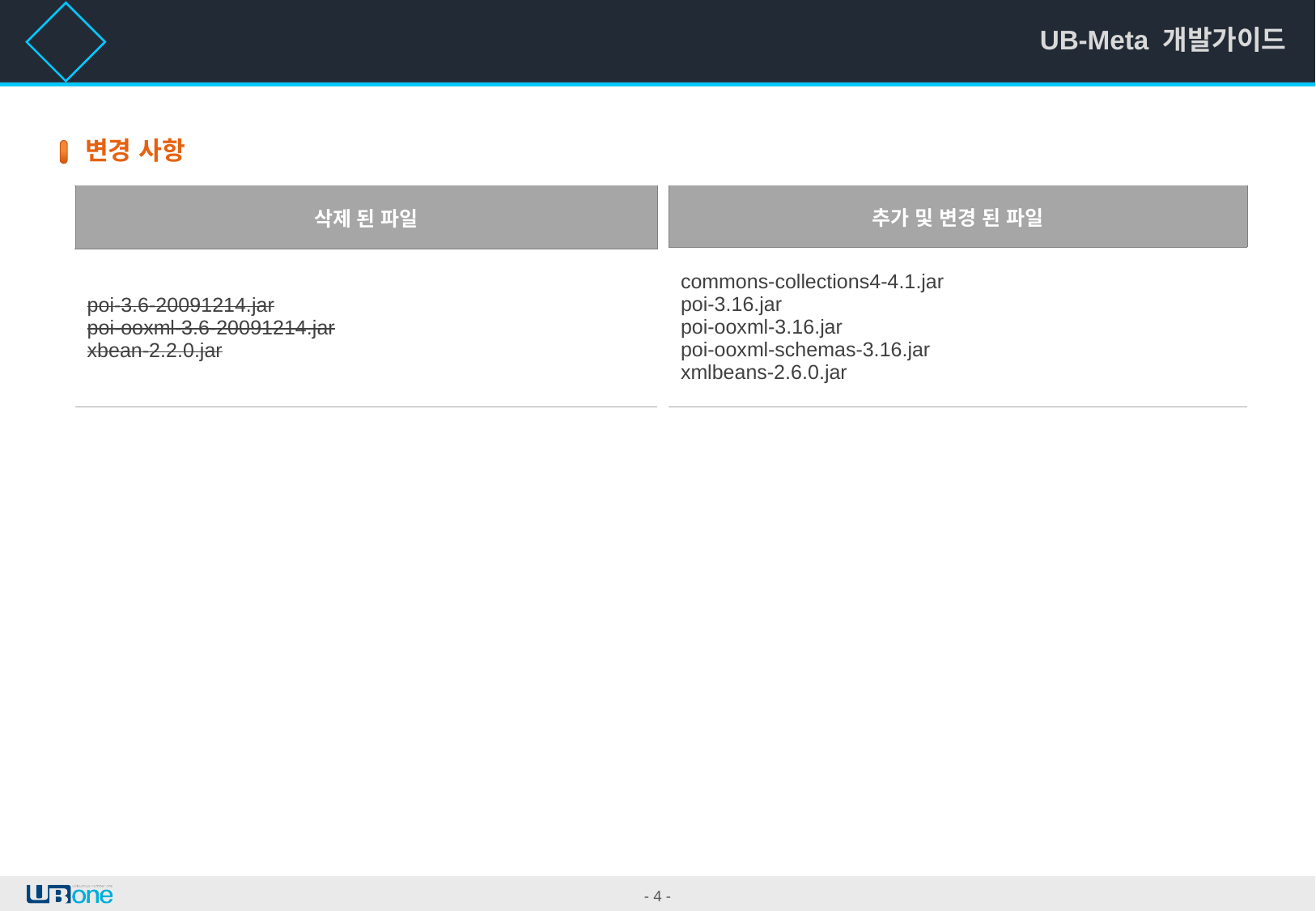

2     Libraries 변경사항
변경 사항

| 삭제 된 파일 |
| --- |
| poi-3.6-20091214.jar poi-ooxml-3.6-20091214.jar xbean-2.2.0.jar |
| 추가 및 변경 된 파일 |
| --- |
| commons-collections4-4.1.jar poi-3.16.jar poi-ooxml-3.16.jar poi-ooxml-schemas-3.16.jar xmlbeans-2.6.0.jar |